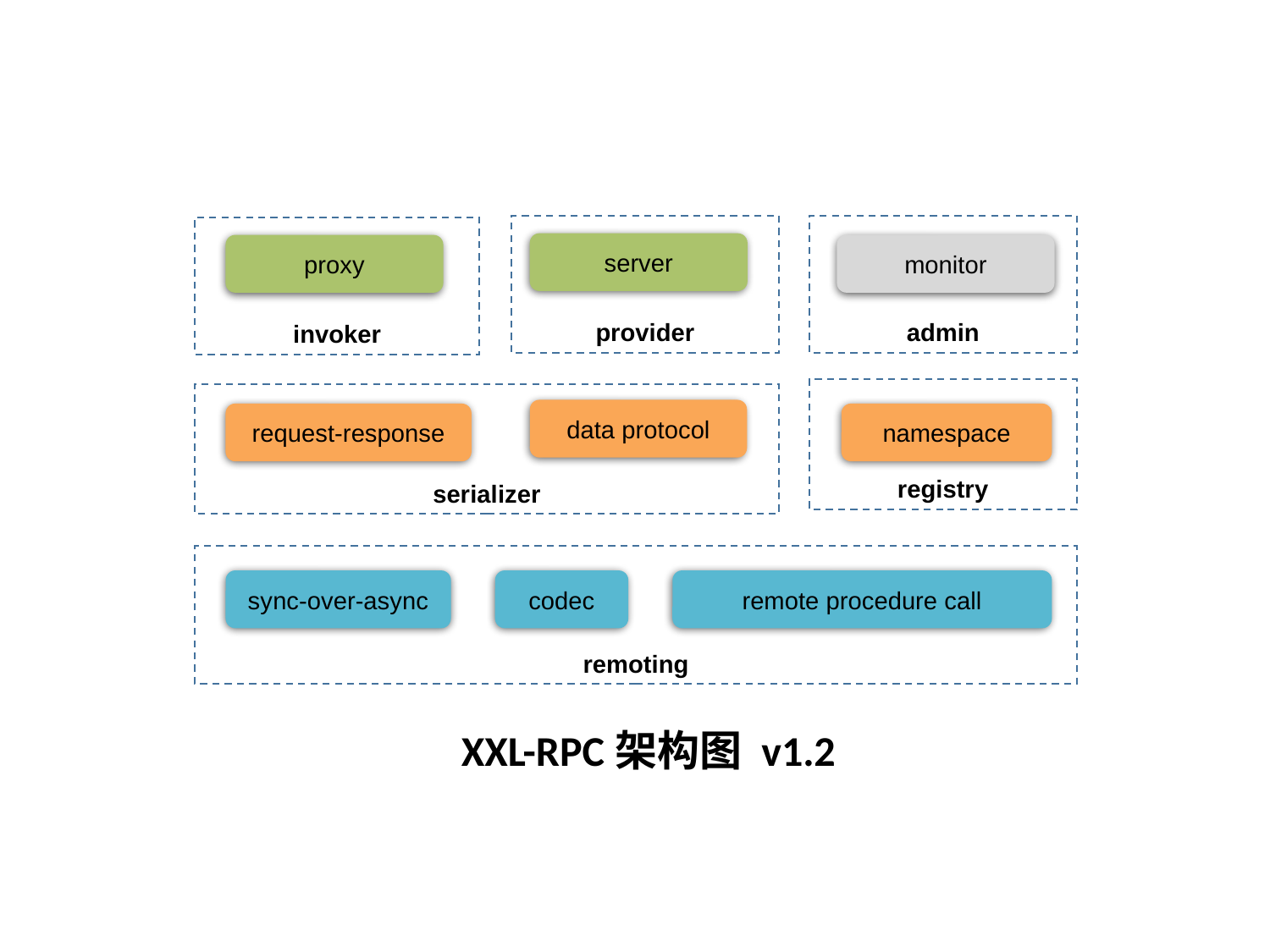

provider
admin
invoker
server
proxy
monitor
registry
serializer
data protocol
request-response
namespace
remoting
sync-over-async
codec
remote procedure call
XXL-RPC架构图 v1.2